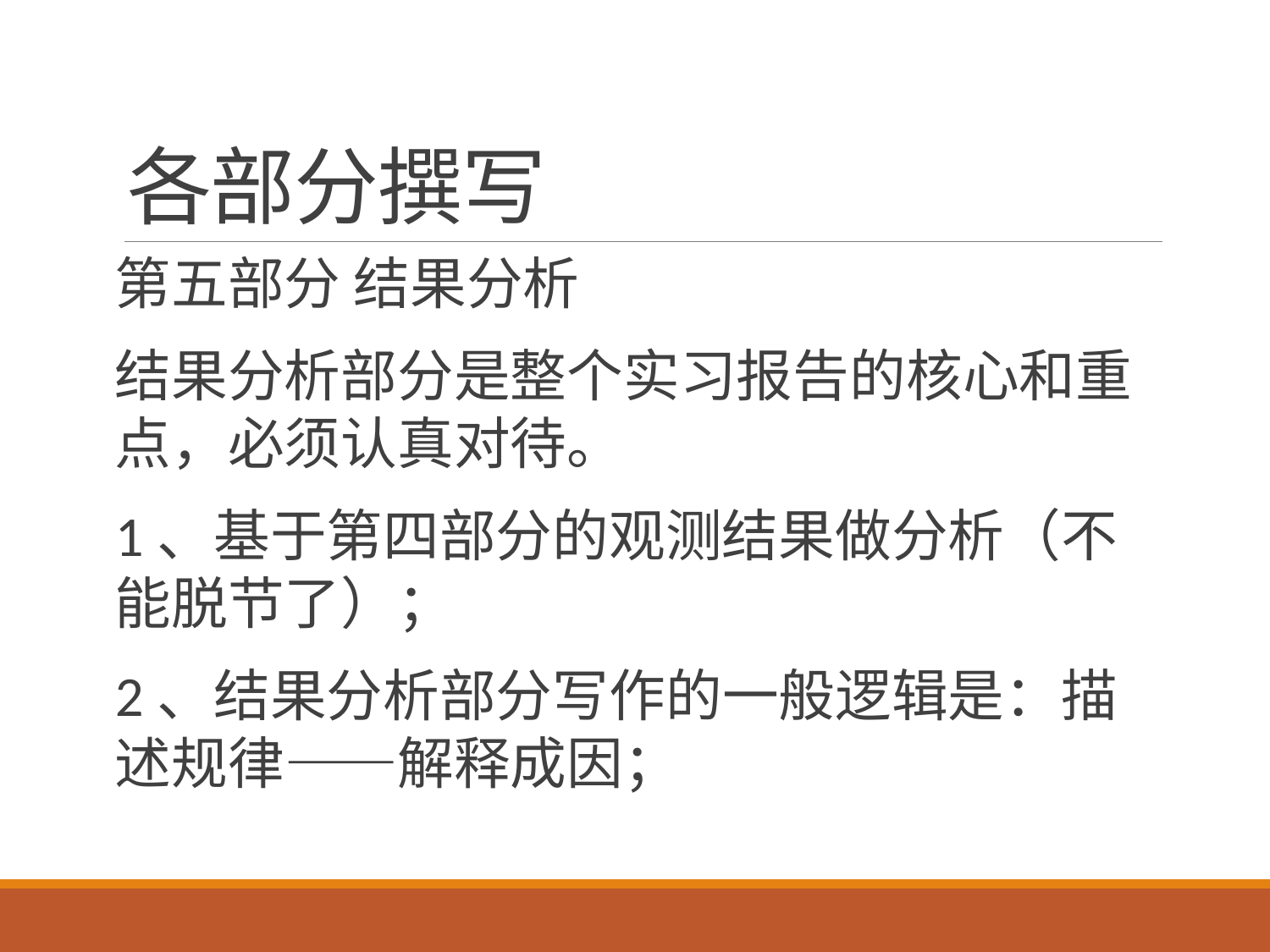

# 各部分撰写
第五部分 结果分析
结果分析部分是整个实习报告的核心和重点，必须认真对待。
1、基于第四部分的观测结果做分析（不能脱节了）；
2、结果分析部分写作的一般逻辑是：描述规律——解释成因；